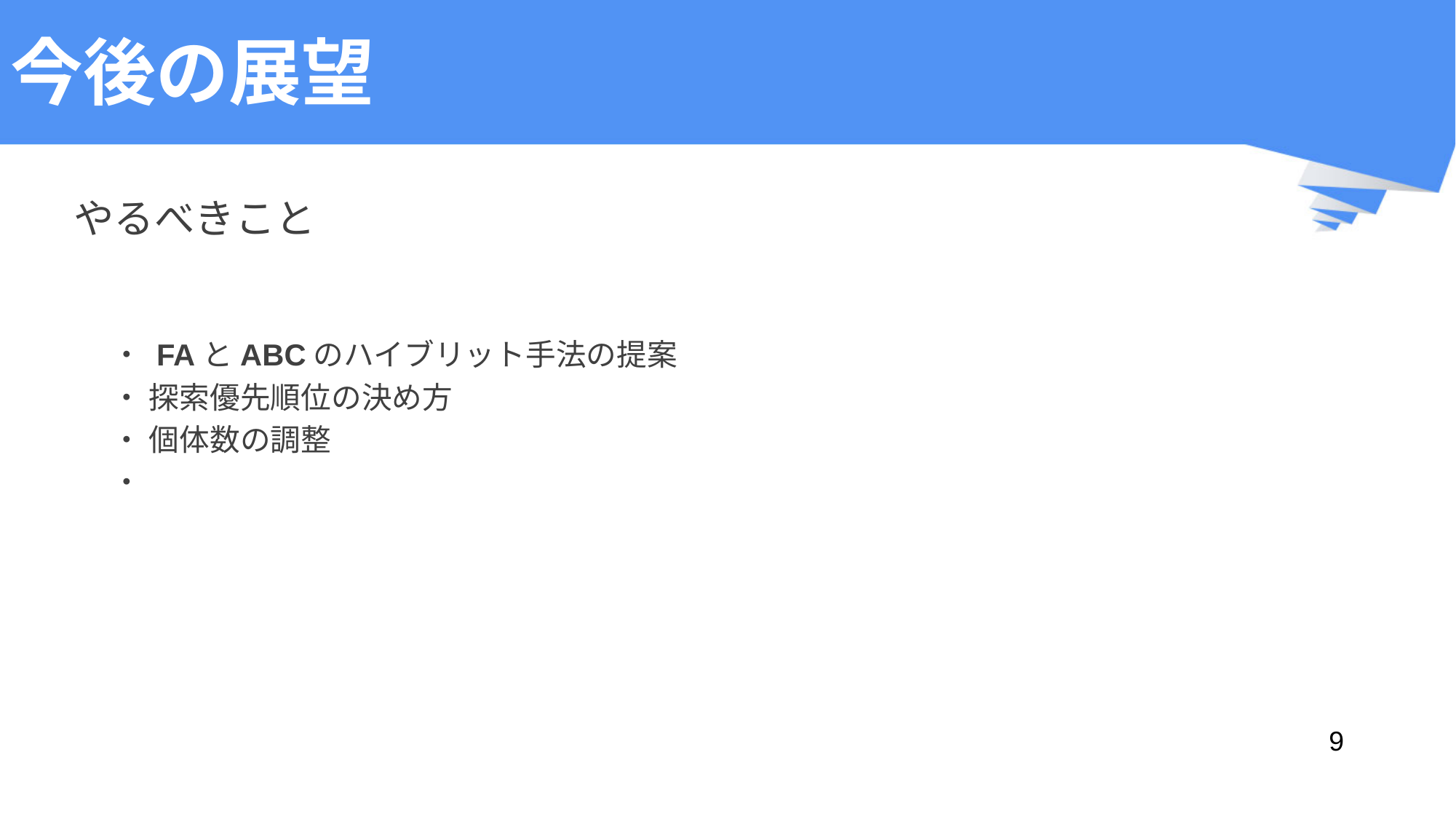

# 今後の展望
やるべきこと

・ FAとABCのハイブリット手法の提案
・ 探索優先順位の決め方
・ 個体数の調整
・

9